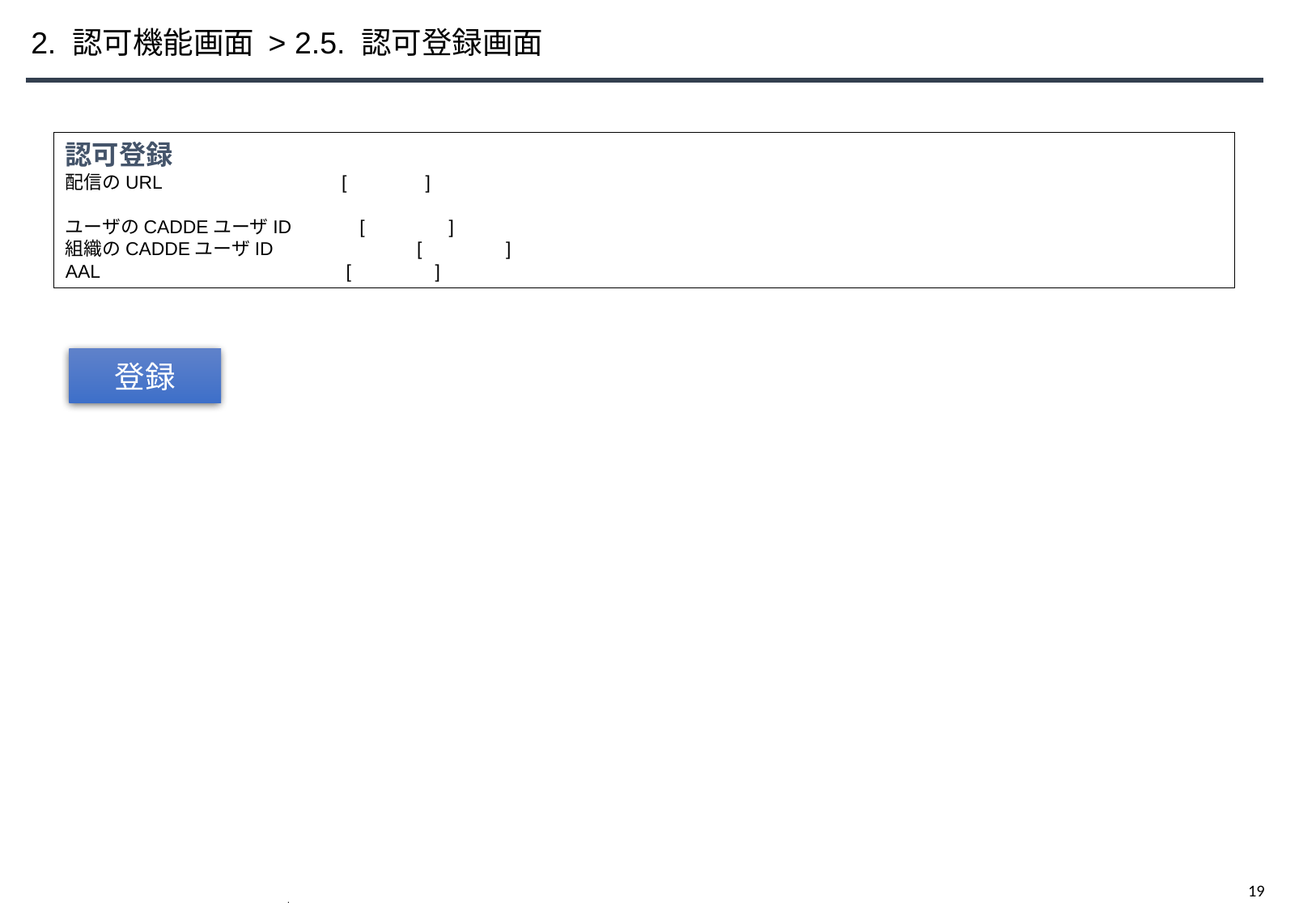

# 2. 認可機能画面 > 2.5. 認可登録画面
認可登録
配信のURL       　　　　              [               ]

ユーザのCADDEユーザID             [                ]
組織のCADDEユーザID　　　　　　　 [                ]
AAL                         　　　　　   [                ]
登録